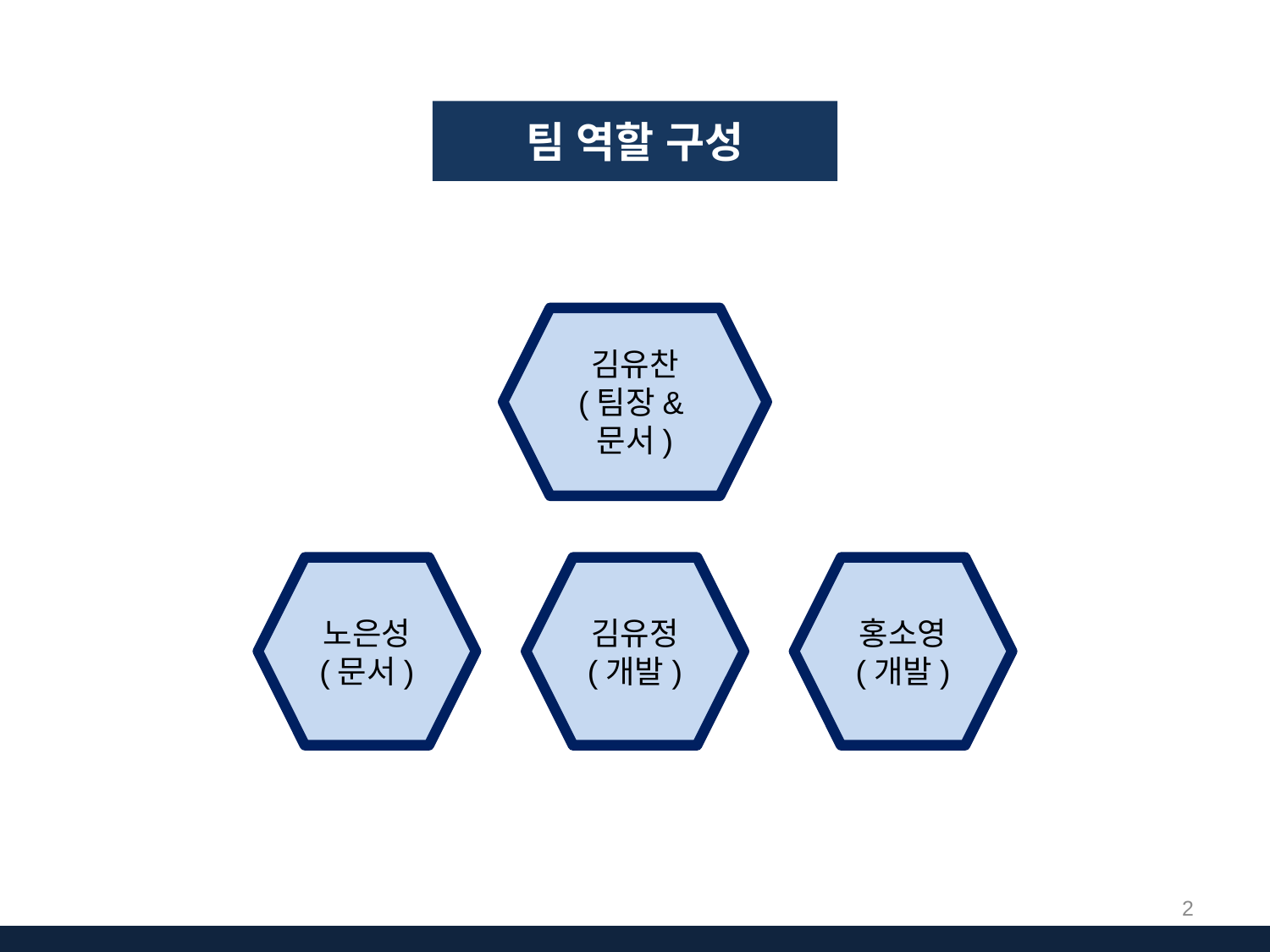

팀 역할 구성
김유찬
(팀장&문서)
노은성
(문서)
김유정
(개발)
홍소영
(개발)

2